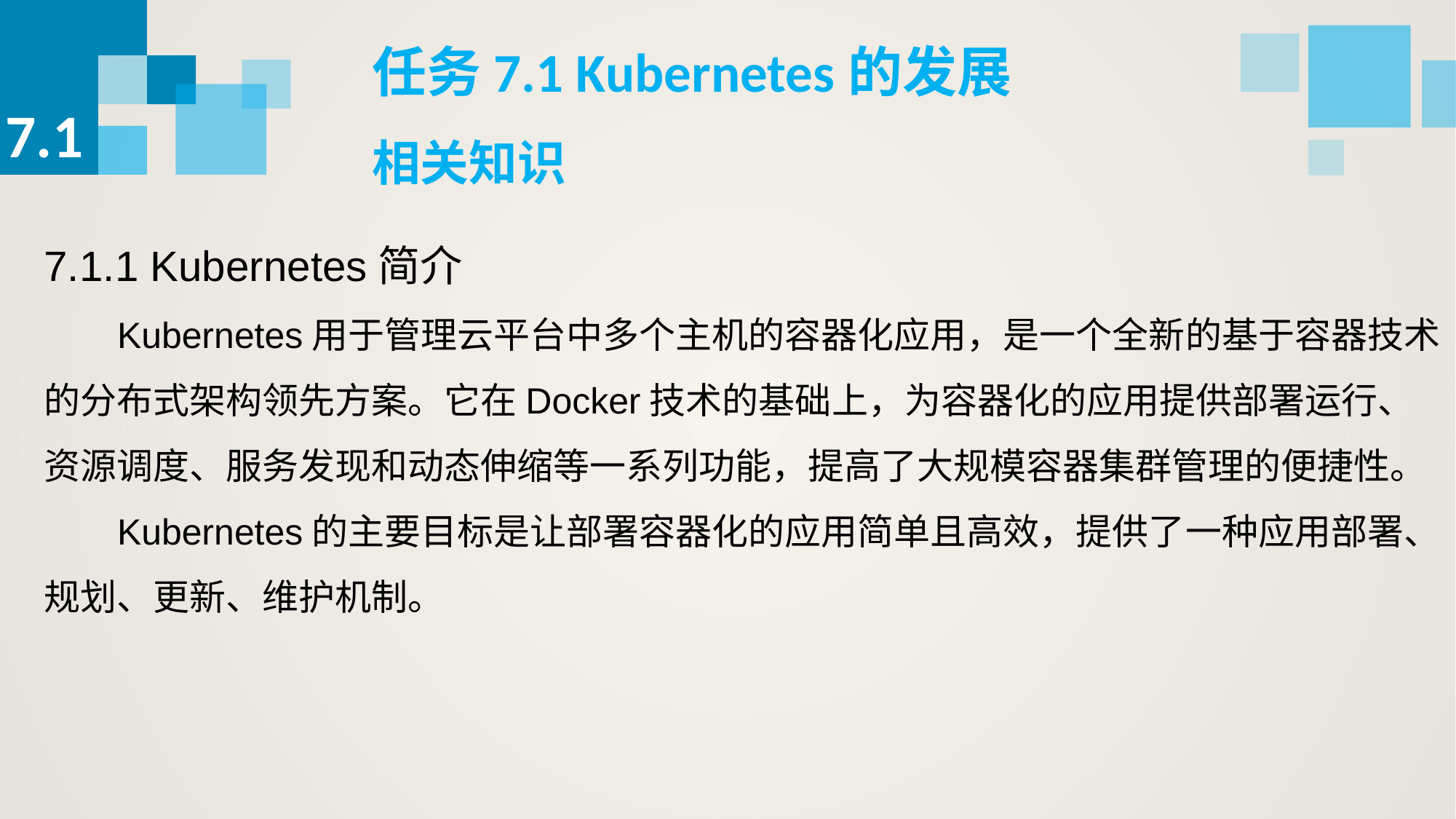

任务7.1 Kubernetes的发展
7.1
相关知识
7.1.1 Kubernetes简介
Kubernetes用于管理云平台中多个主机的容器化应用，是一个全新的基于容器技术的分布式架构领先方案。它在Docker技术的基础上，为容器化的应用提供部署运行、资源调度、服务发现和动态伸缩等一系列功能，提高了大规模容器集群管理的便捷性。
Kubernetes的主要目标是让部署容器化的应用简单且高效，提供了一种应用部署、规划、更新、维护机制。